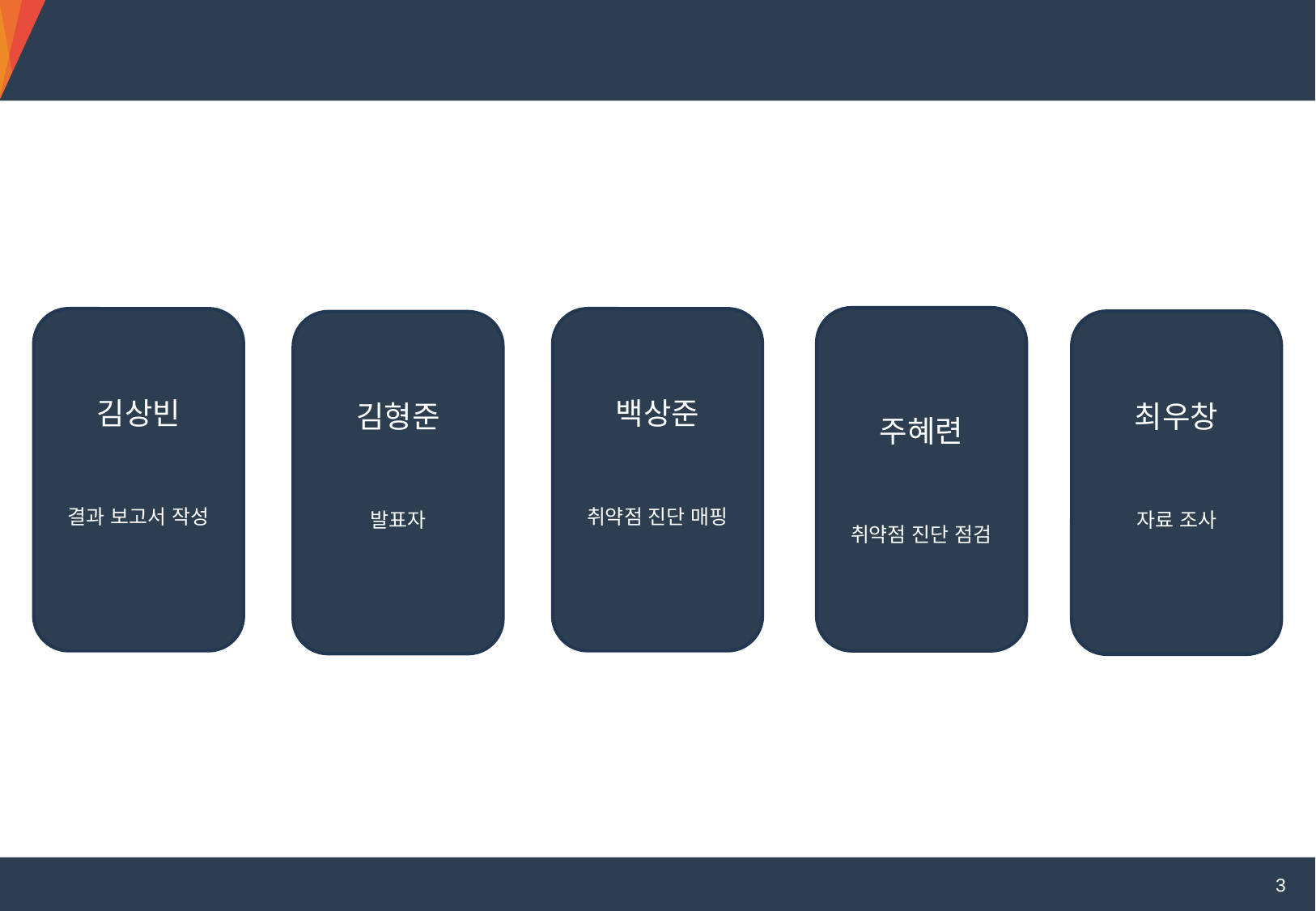

R&R 및 팀 소개
주혜련

취약점 진단 점검
김상빈

결과 보고서 작성

백상준

취약점 진단 매핑

최우창

자료 조사

김형준

발표자

3